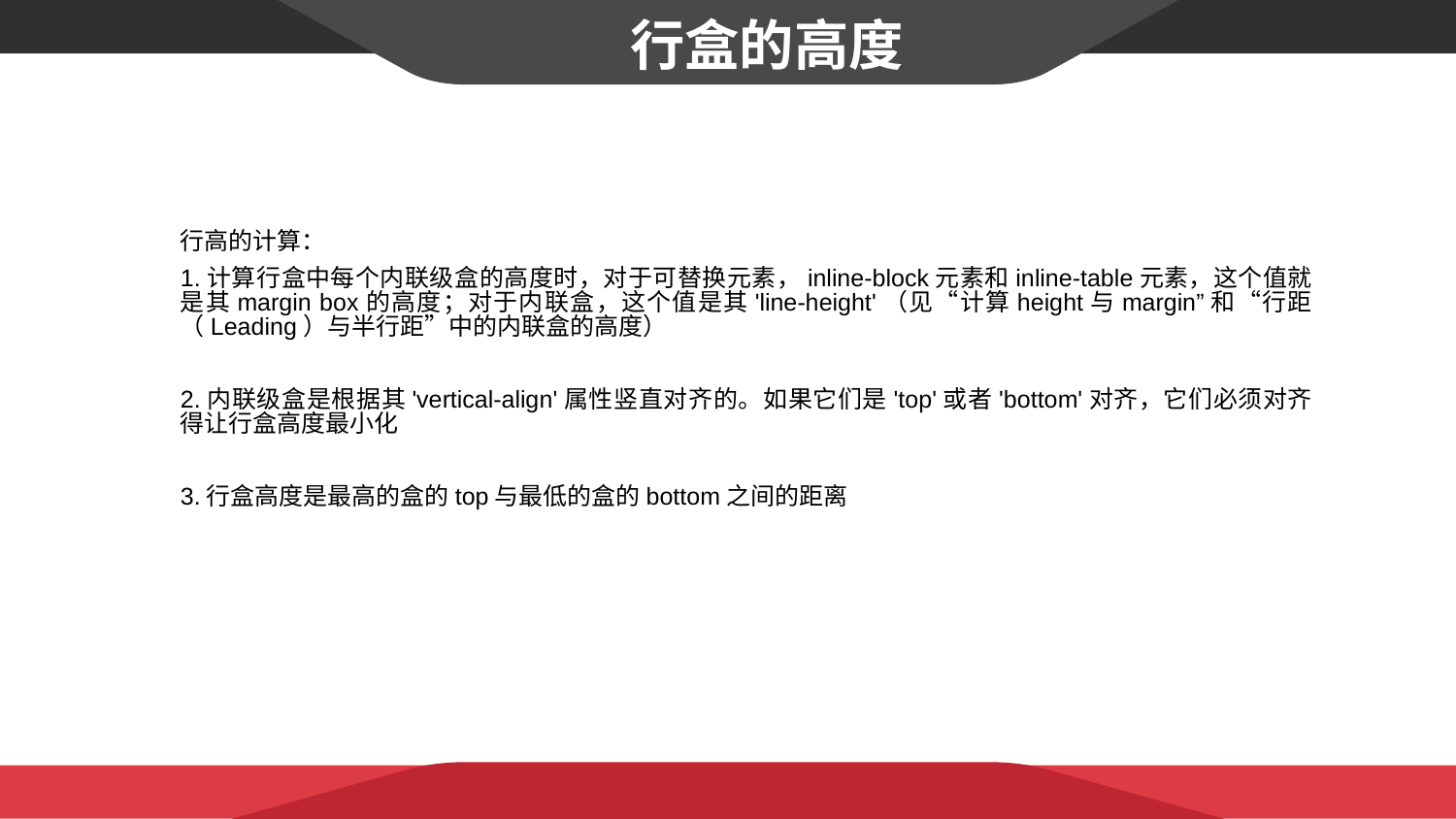

行盒的高度
行高的计算：
1.计算行盒中每个内联级盒的高度时，对于可替换元素，inline-block元素和inline-table元素，这个值就是其margin box的高度；对于内联盒，这个值是其'line-height'（见“计算height与margin”和“行距（Leading）与半行距”中的内联盒的高度）

2.内联级盒是根据其'vertical-align'属性竖直对齐的。如果它们是'top'或者'bottom'对齐，它们必须对齐得让行盒高度最小化

3.行盒高度是最高的盒的top与最低的盒的bottom之间的距离